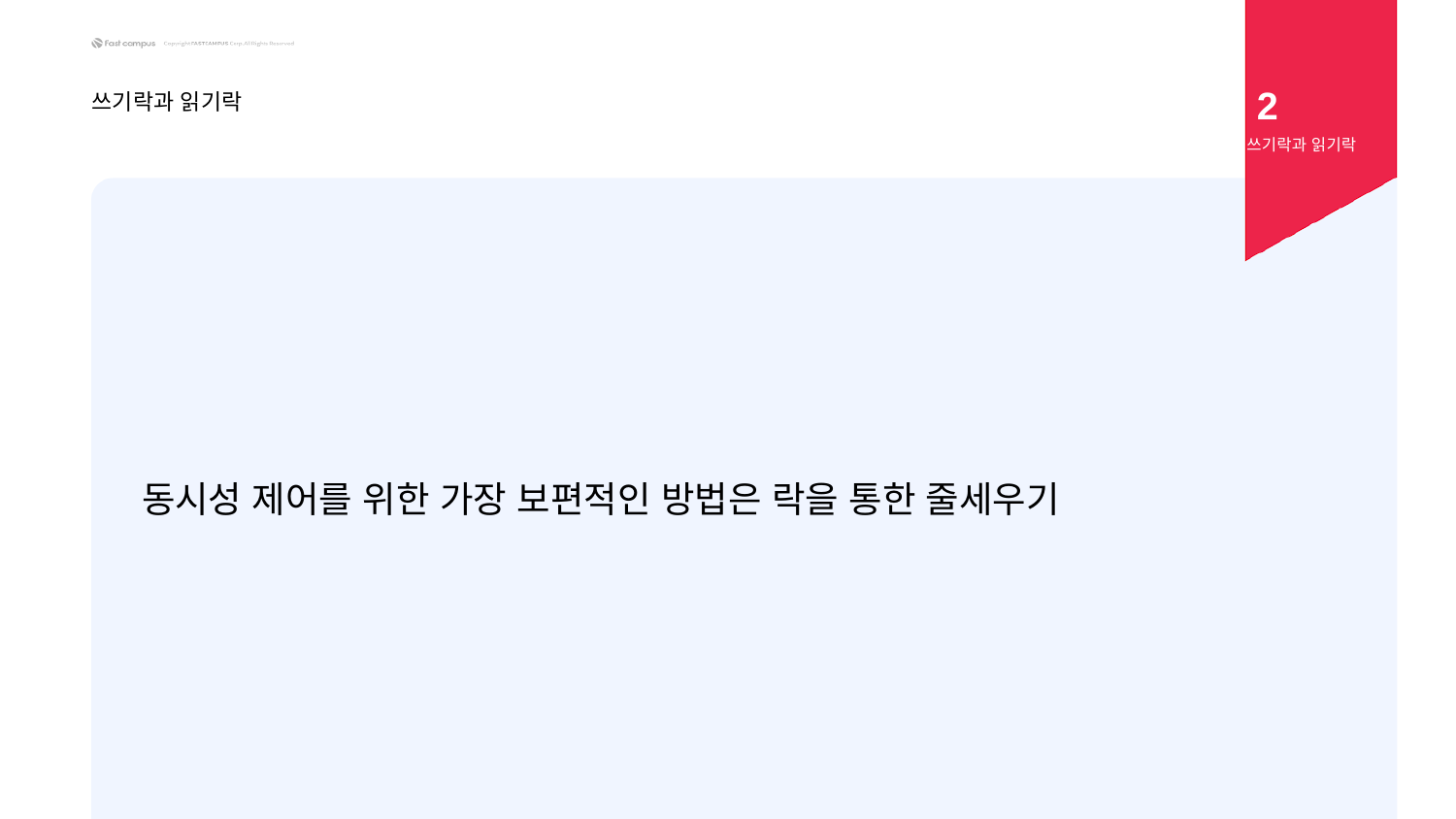

2
쓰기락과 읽기락
쓰기락과 읽기락
동시성 제어를 위한 가장 보편적인 방법은 락을 통한 줄세우기